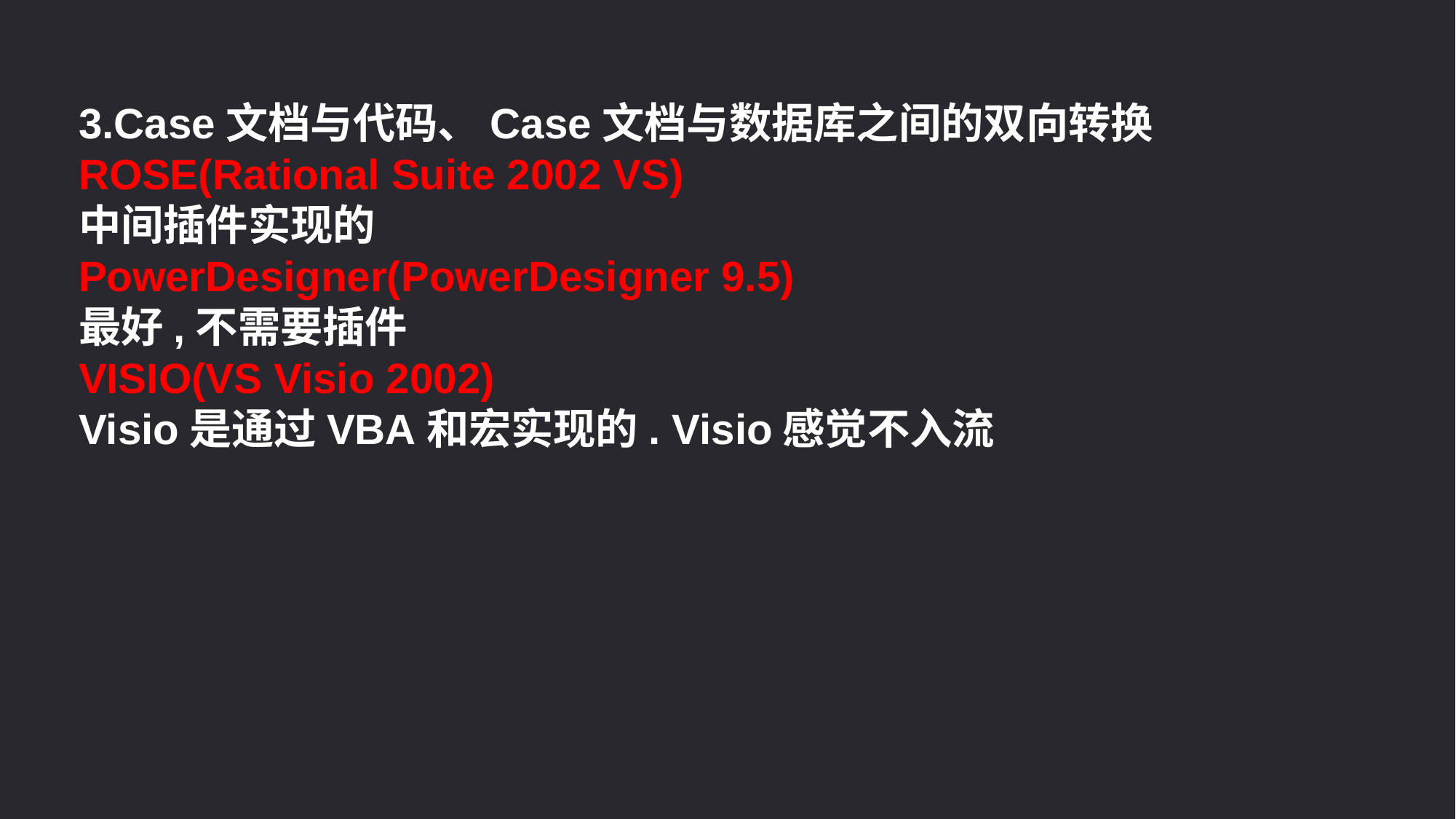

3.Case文档与代码、Case文档与数据库之间的双向转换
ROSE(Rational Suite 2002 VS)
中间插件实现的
PowerDesigner(PowerDesigner 9.5)
最好,不需要插件
VISIO(VS Visio 2002)
Visio是通过VBA和宏实现的. Visio感觉不入流